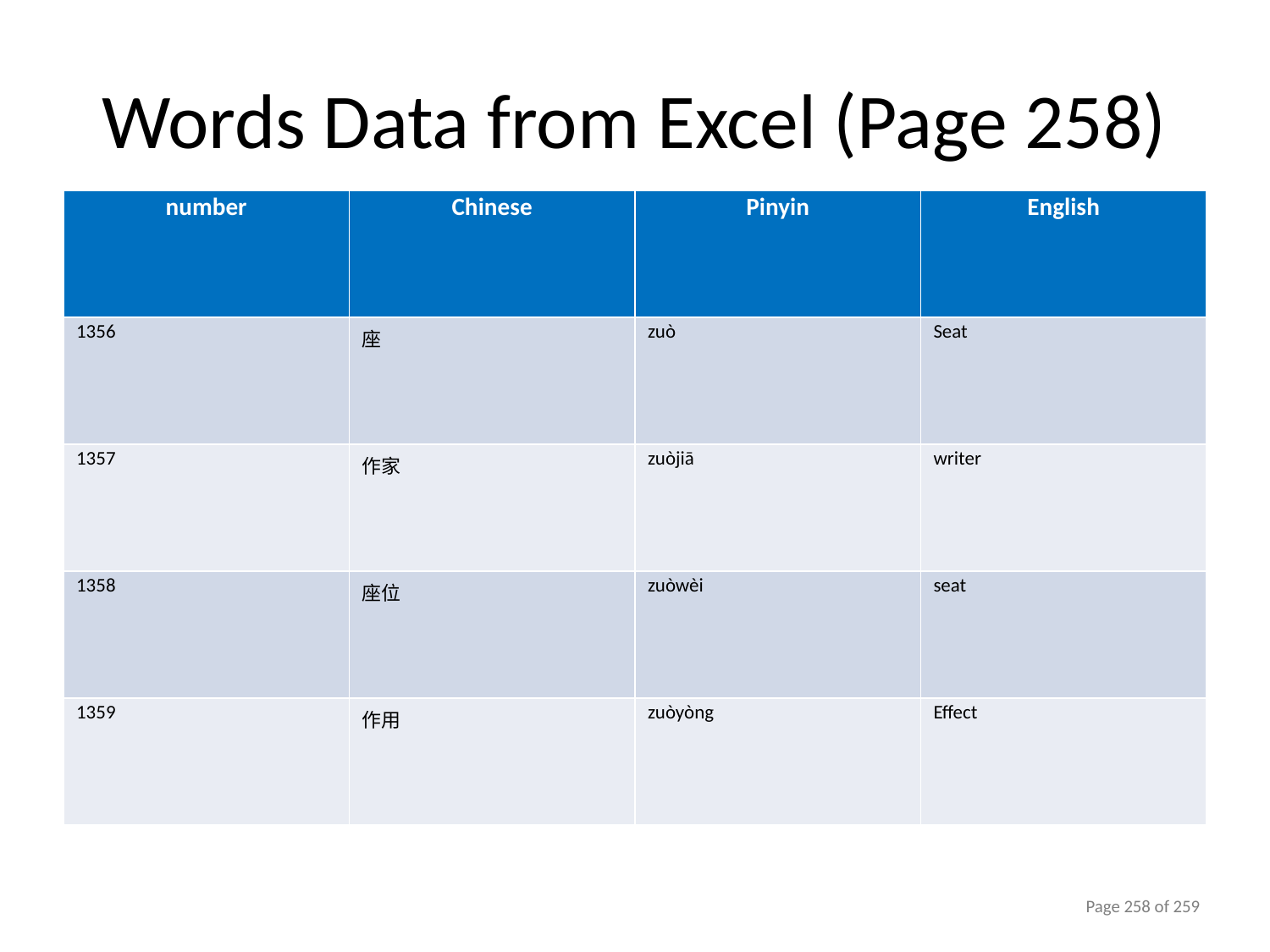

# Words Data from Excel (Page 258)
| number | Chinese | Pinyin | English |
| --- | --- | --- | --- |
| 1356 | 座 | zuò | Seat |
| 1357 | 作家 | zuòjiā | writer |
| 1358 | 座位 | zuòwèi | seat |
| 1359 | 作用 | zuòyòng | Effect |

Page 258 of 259